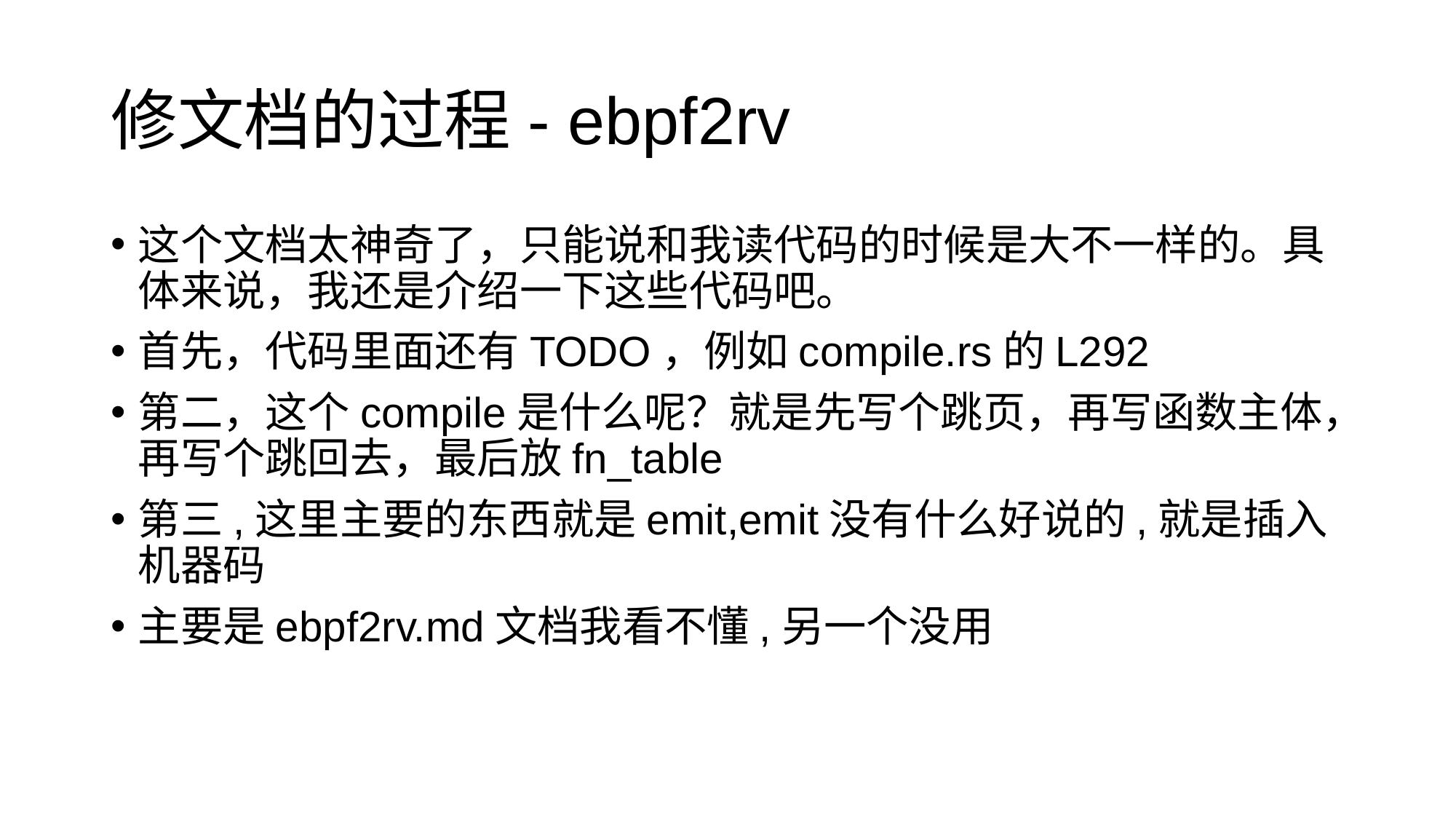

# 修文档的过程- ebpf2rv
这个文档太神奇了，只能说和我读代码的时候是大不一样的。具体来说，我还是介绍一下这些代码吧。
首先，代码里面还有TODO，例如compile.rs的L292
第二，这个compile是什么呢？就是先写个跳页，再写函数主体，再写个跳回去，最后放fn_table
第三,这里主要的东西就是emit,emit没有什么好说的,就是插入机器码
主要是ebpf2rv.md文档我看不懂,另一个没用